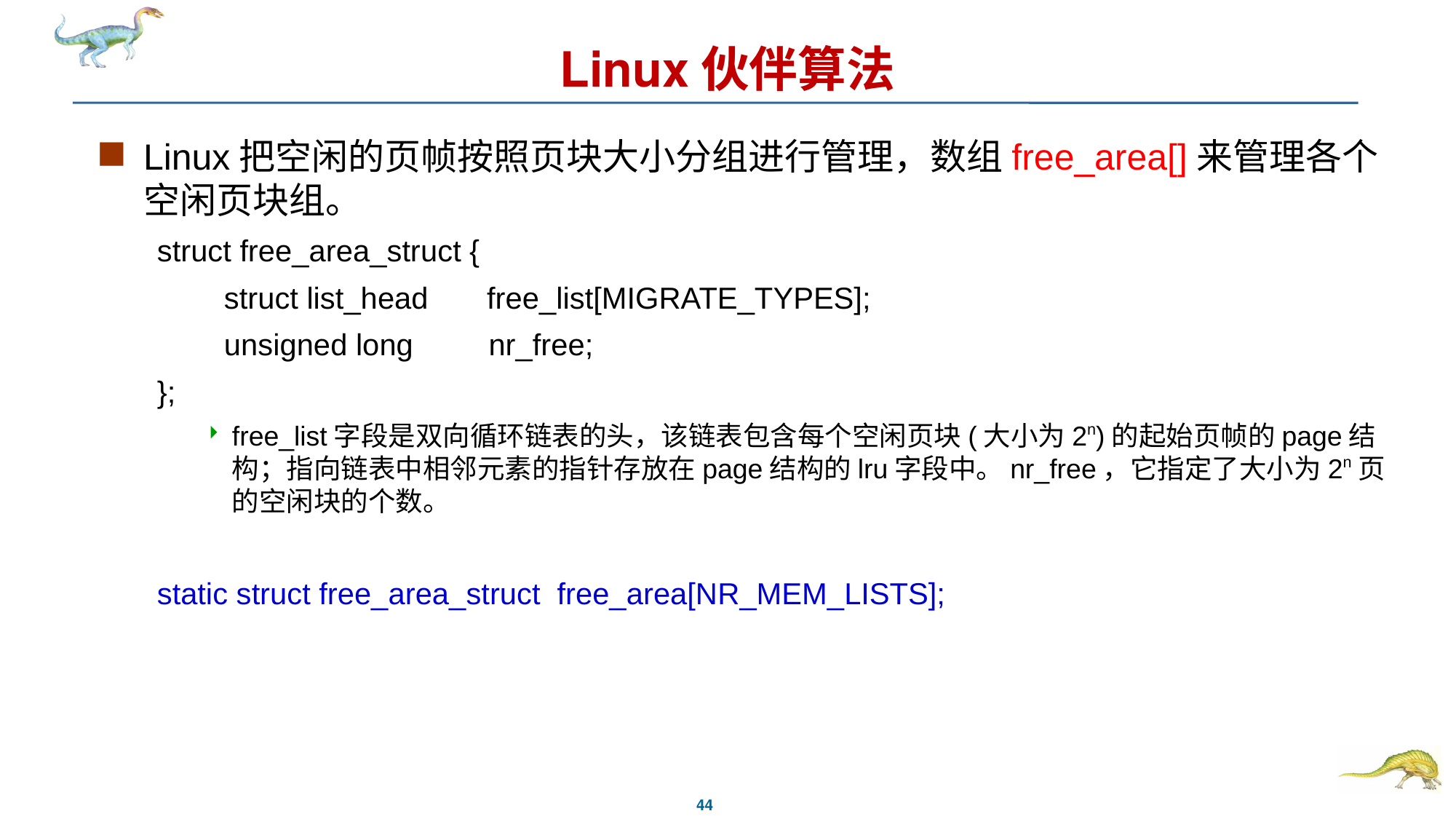

# Linux伙伴算法
Linux把空闲的页帧按照页块大小分组进行管理，数组free_area[]来管理各个空闲页块组。
struct free_area_struct {
        struct list_head       free_list[MIGRATE_TYPES];
        unsigned long         nr_free;
};
free_list字段是双向循环链表的头，该链表包含每个空闲页块(大小为2n)的起始页帧的page结构；指向链表中相邻元素的指针存放在page结构的lru字段中。nr_free，它指定了大小为2n页的空闲块的个数。

static struct free_area_struct  free_area[NR_MEM_LISTS];